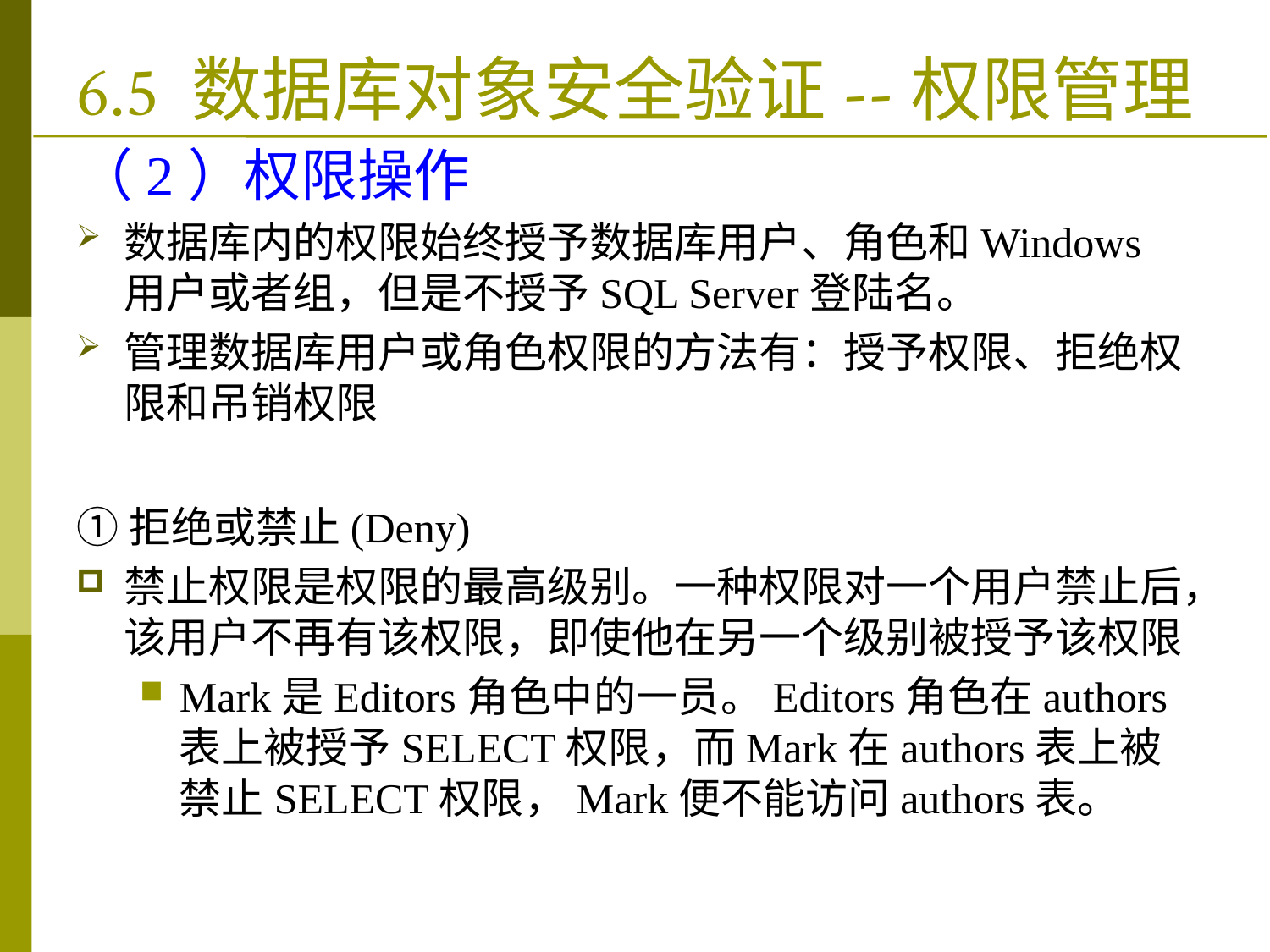

# 6.5 数据库对象安全验证--权限管理
（2）权限操作
数据库内的权限始终授予数据库用户、角色和Windows用户或者组，但是不授予SQL Server登陆名。
管理数据库用户或角色权限的方法有：授予权限、拒绝权限和吊销权限

①拒绝或禁止(Deny)
禁止权限是权限的最高级别。一种权限对一个用户禁止后，该用户不再有该权限，即使他在另一个级别被授予该权限
Mark是Editors角色中的一员。Editors角色在authors表上被授予SELECT权限，而Mark在authors表上被禁止SELECT权限，Mark便不能访问authors表。